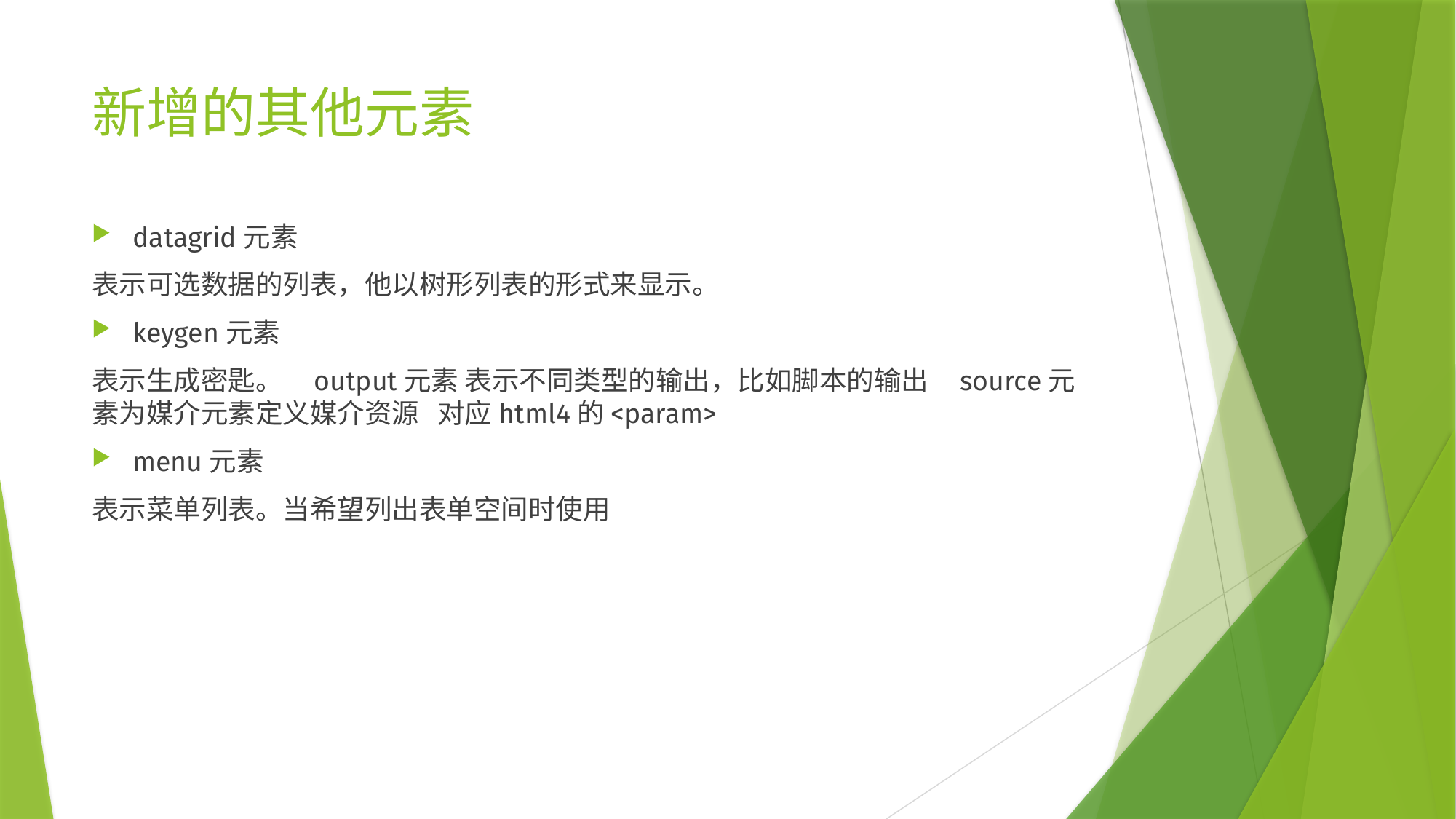

# 新增的其他元素
datagrid元素
表示可选数据的列表，他以树形列表的形式来显示。
keygen元素
表示生成密匙。    output元素 表示不同类型的输出，比如脚本的输出    source元素为媒介元素定义媒介资源   对应html4的<param>
menu元素
表示菜单列表。当希望列出表单空间时使用